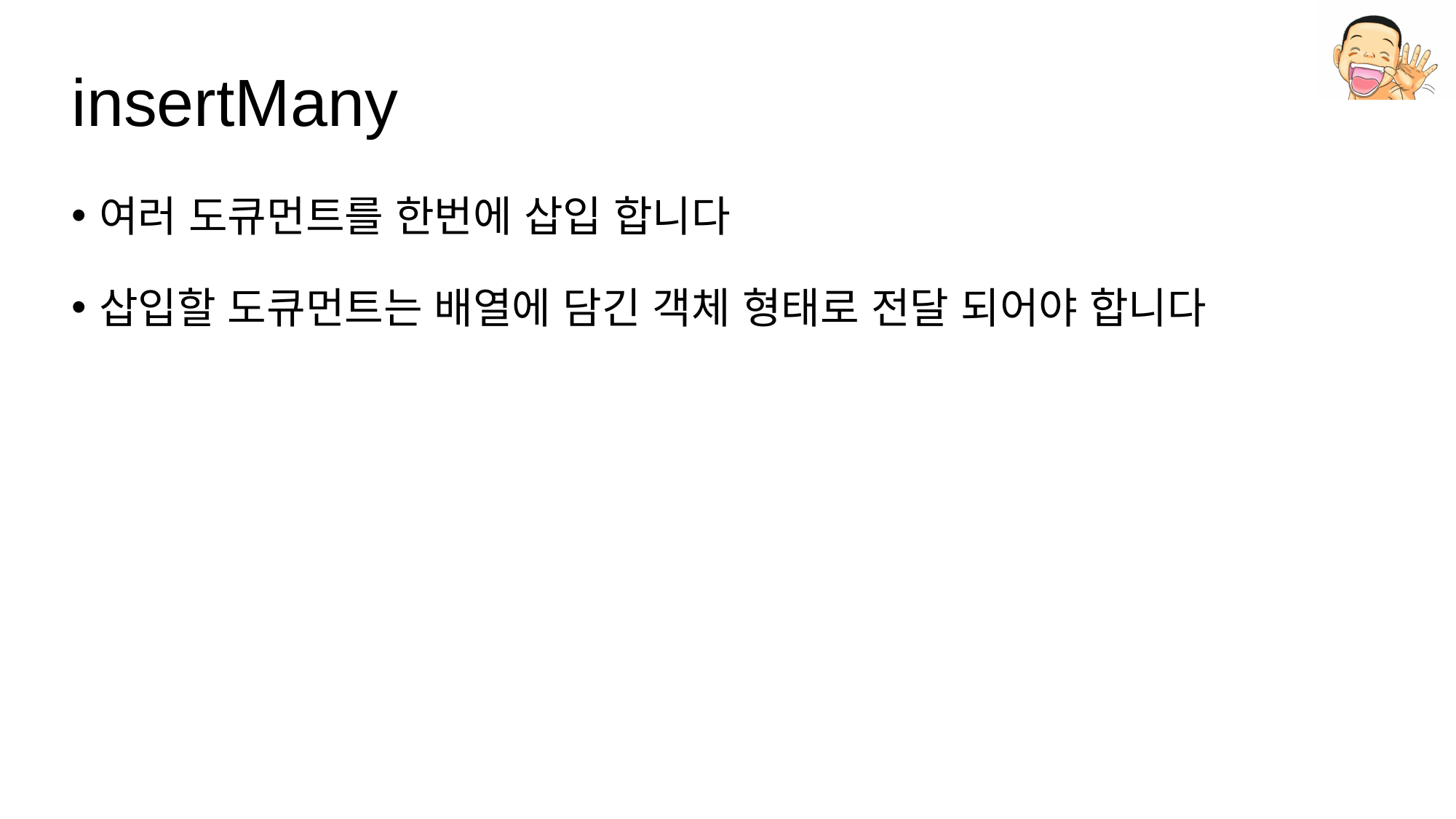

# insertMany
여러 도큐먼트를 한번에 삽입 합니다
삽입할 도큐먼트는 배열에 담긴 객체 형태로 전달 되어야 합니다